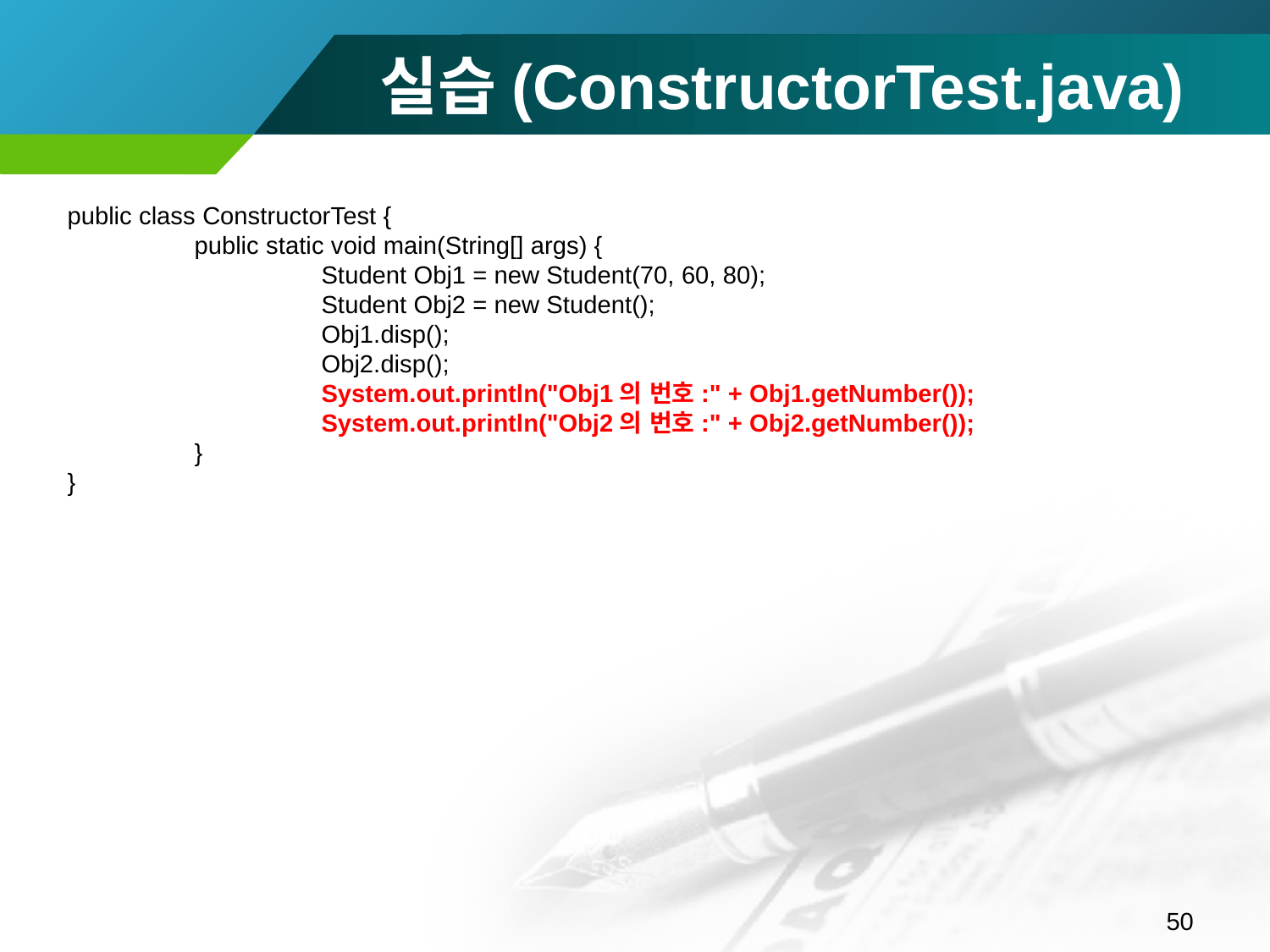

# 실습(ConstructorTest.java)
public class ConstructorTest {
	public static void main(String[] args) {
		Student Obj1 = new Student(70, 60, 80);
    		Student Obj2 = new Student();
		Obj1.disp();
		Obj2.disp();
		System.out.println("Obj1의 번호:" + Obj1.getNumber());
		System.out.println("Obj2의 번호:" + Obj2.getNumber());
	}
}
50